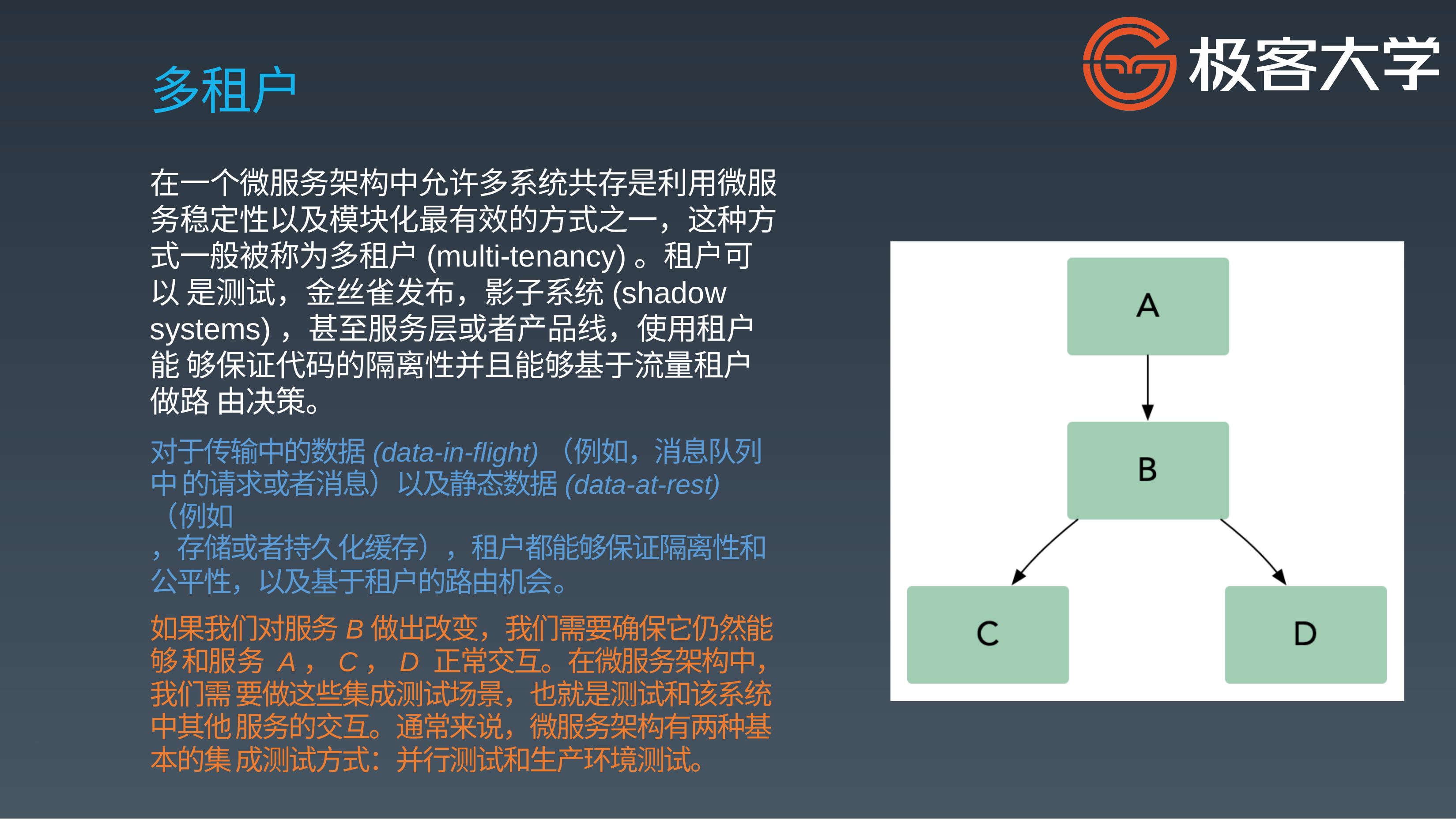

# 多租户
在一个微服务架构中允许多系统共存是利用微服 务稳定性以及模块化最有效的方式之一，这种方 式一般被称为多租户(multi-tenancy)。租户可以 是测试，金丝雀发布，影子系统(shadow  systems)，甚至服务层或者产品线，使用租户能 够保证代码的隔离性并且能够基于流量租户做路 由决策。
对于传输中的数据(data-in-flight)（例如，消息队列中 的请求或者消息）以及静态数据(data-at-rest)（例如
，存储或者持久化缓存），租户都能够保证隔离性和
公平性，以及基于租户的路由机会。
如果我们对服务B做出改变，我们需要确保它仍然能够 和服务 A，C，D 正常交互。在微服务架构中，我们需 要做这些集成测试场景，也就是测试和该系统中其他 服务的交互。通常来说，微服务架构有两种基本的集 成测试方式：并行测试和生产环境测试。